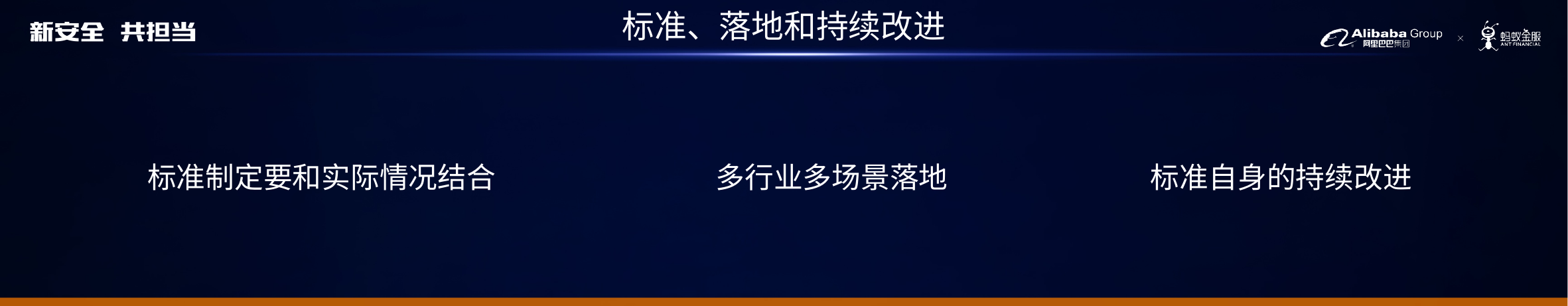

# 标准、落地和持续改进
标准制定要和实际情况结合
多行业多场景落地
标准自身的持续改进